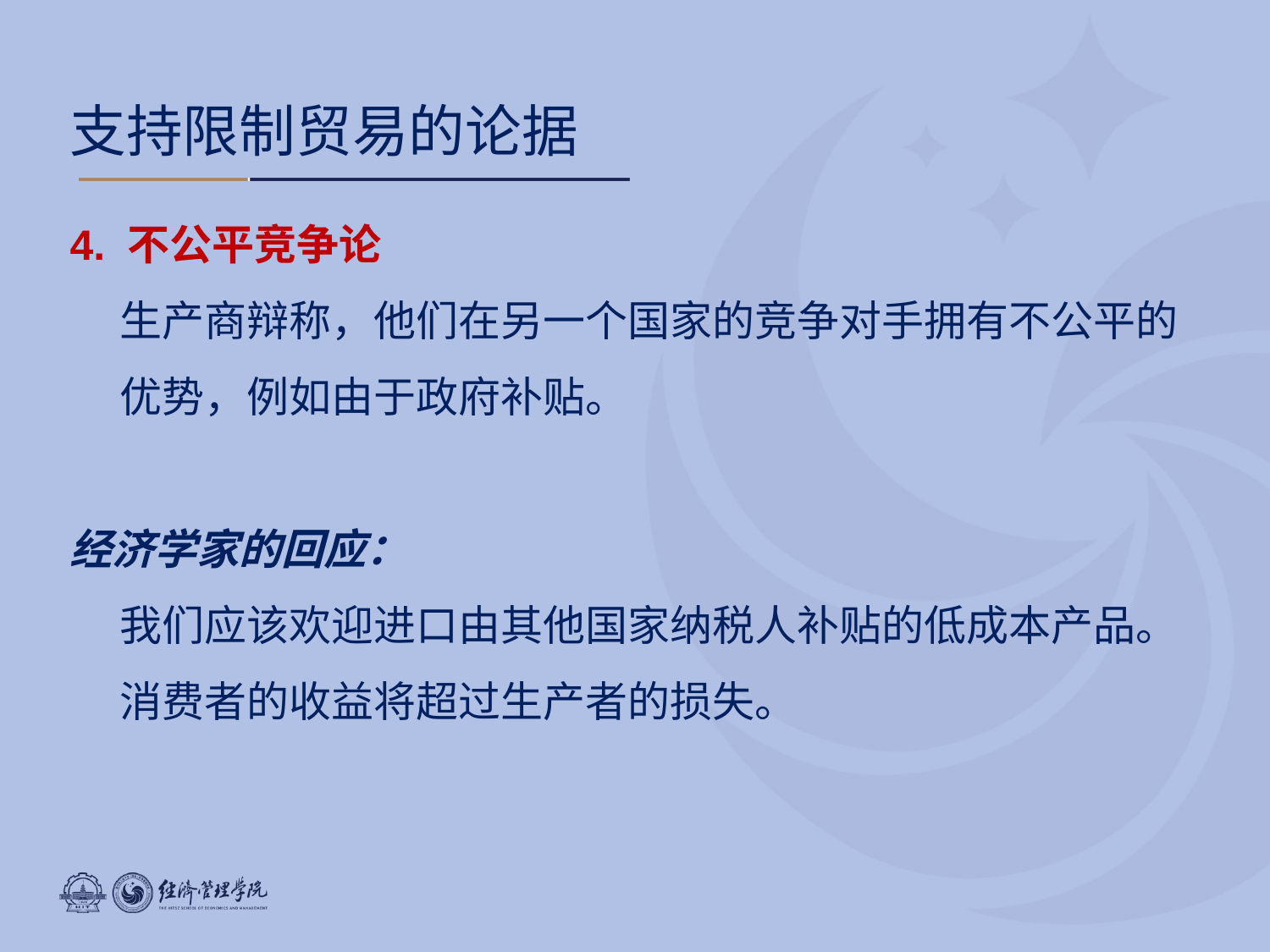

支持限制贸易的论据
4. 不公平竞争论
生产商辩称，他们在另一个国家的竞争对手拥有不公平的优势，例如由于政府补贴。

经济学家的回应：
我们应该欢迎进口由其他国家纳税人补贴的低成本产品。
消费者的收益将超过生产者的损失。